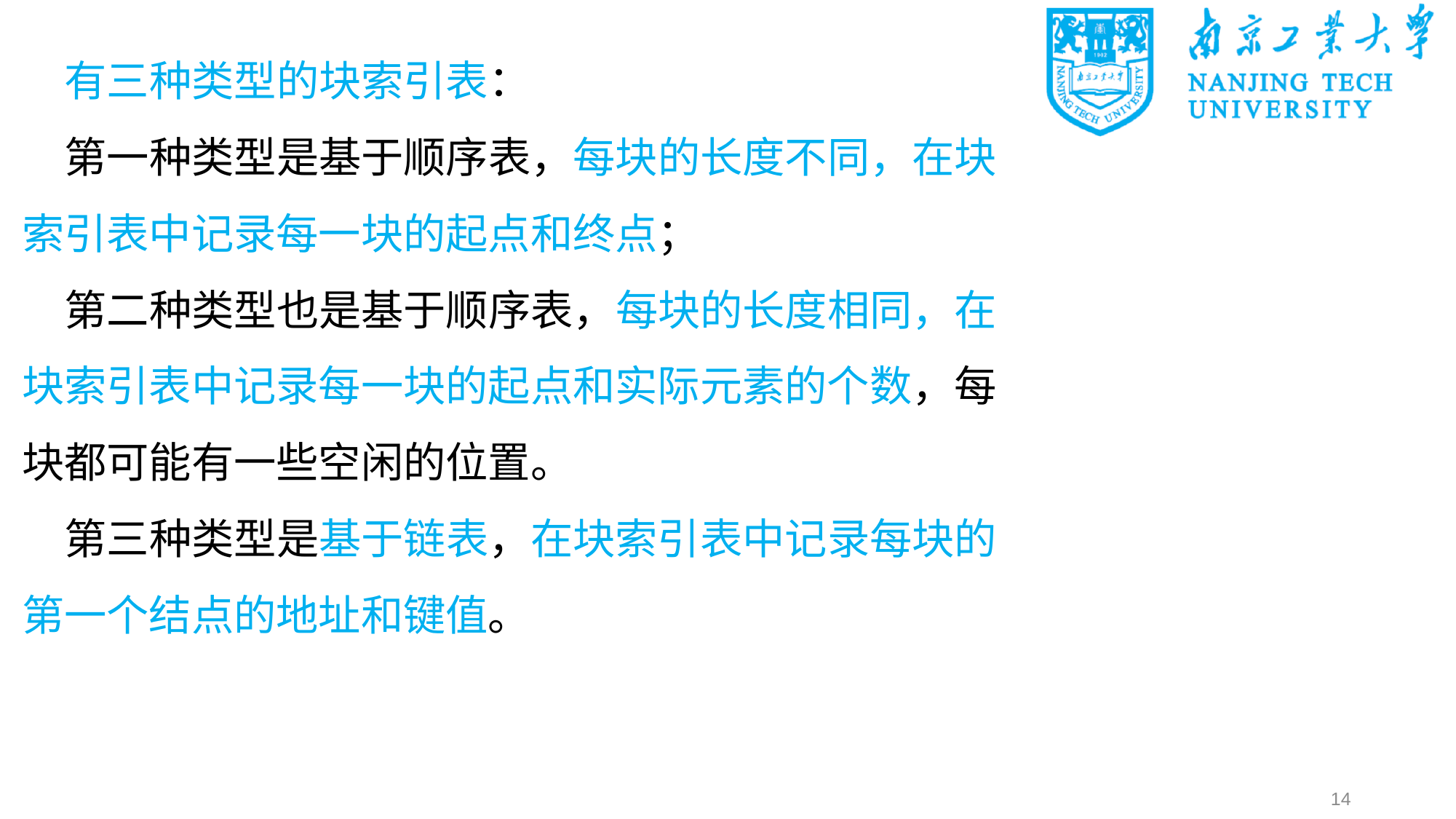

有三种类型的块索引表：
第一种类型是基于顺序表，每块的长度不同，在块索引表中记录每一块的起点和终点；
第二种类型也是基于顺序表，每块的长度相同，在块索引表中记录每一块的起点和实际元素的个数，每块都可能有一些空闲的位置。
第三种类型是基于链表，在块索引表中记录每块的第一个结点的地址和键值。
14